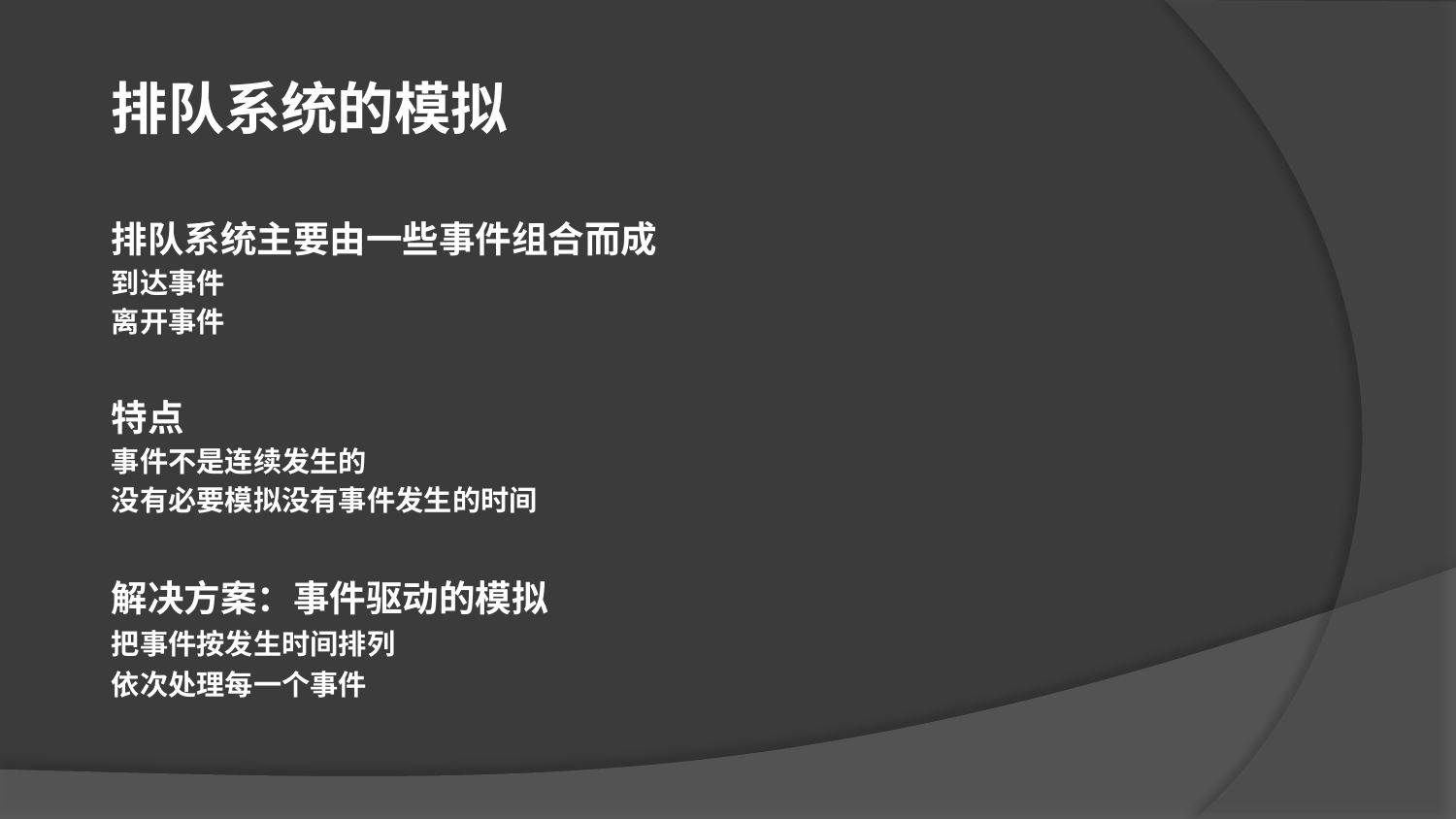

排队系统的模拟
排队系统主要由一些事件组合而成
到达事件
离开事件

特点
事件不是连续发生的
没有必要模拟没有事件发生的时间

解决方案：事件驱动的模拟
把事件按发生时间排列
依次处理每一个事件